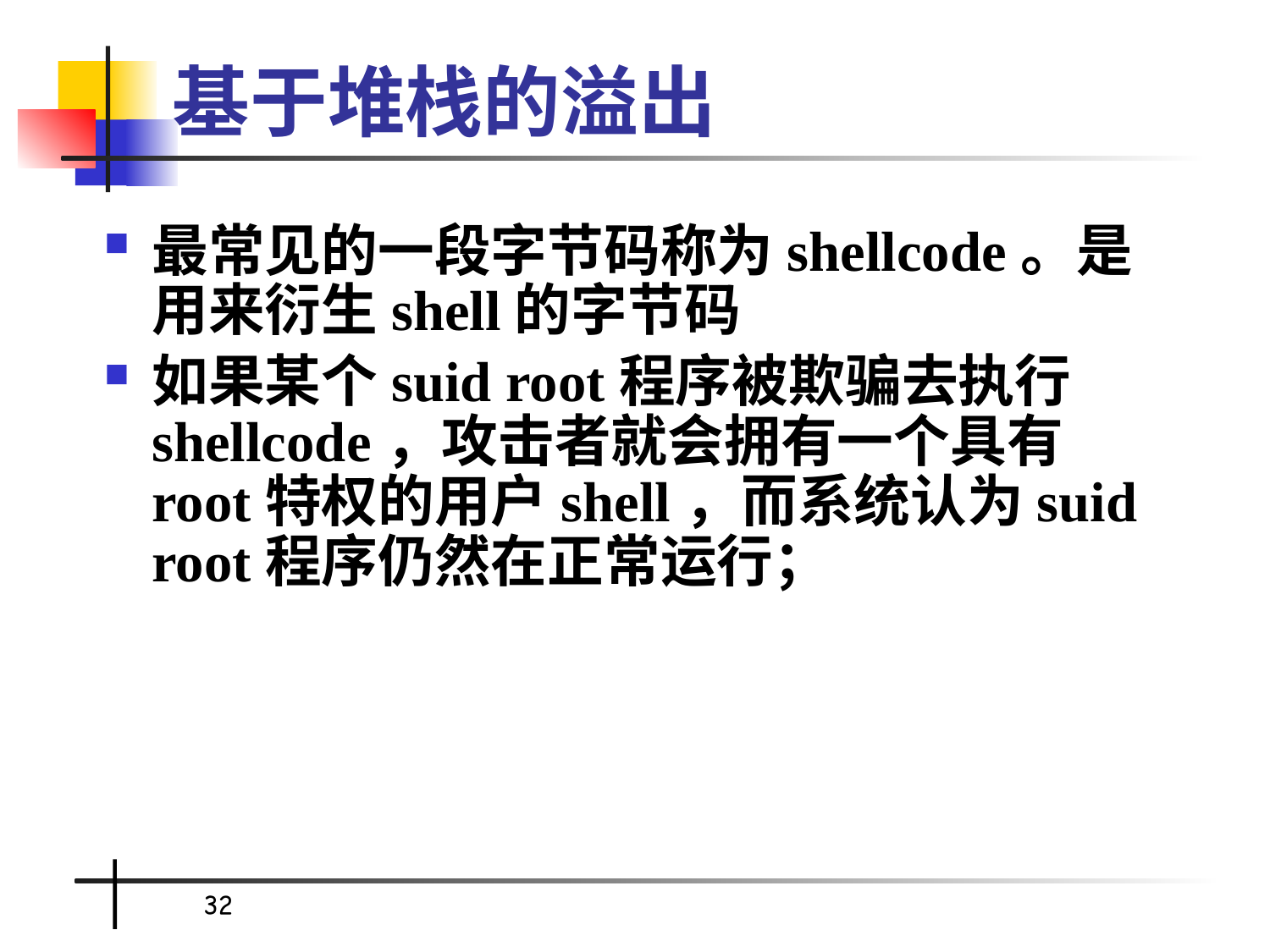

# 基于堆栈的溢出
最常见的一段字节码称为shellcode。是用来衍生shell的字节码
如果某个suid root程序被欺骗去执行shellcode，攻击者就会拥有一个具有root特权的用户shell，而系统认为suid root程序仍然在正常运行；

32